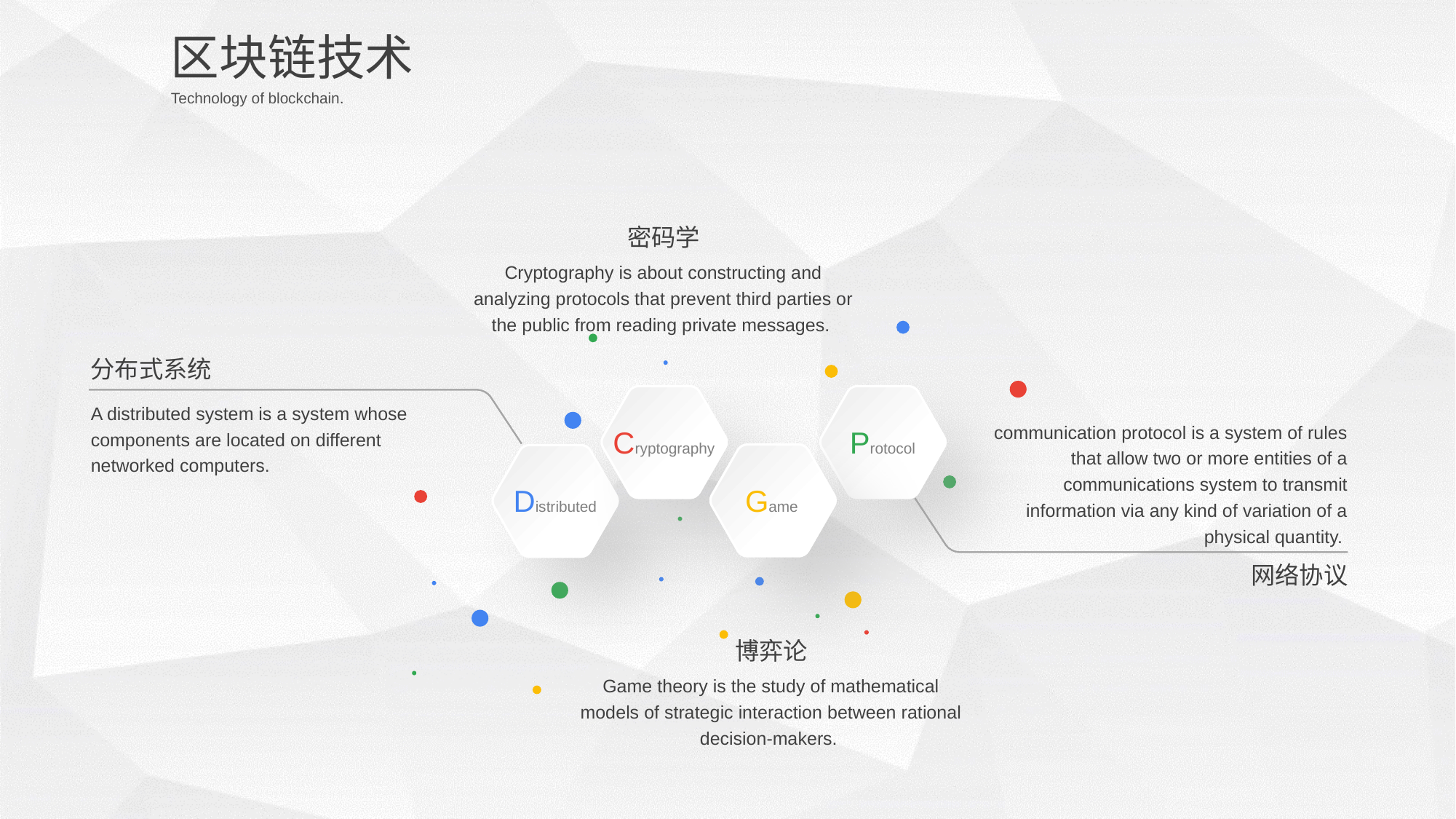

区块链技术
Technology of blockchain.
密码学
Cryptography is about constructing and analyzing protocols that prevent third parties or the public from reading private messages.

分布式系统

A distributed system is a system whose components are located on different networked computers.
communication protocol is a system of rules that allow two or more entities of a communications system to transmit information via any kind of variation of a physical quantity.
Cryptography
Protocol

Game
Distributed

网络协议
博弈论
Game theory is the study of mathematical models of strategic interaction between rational decision-makers.